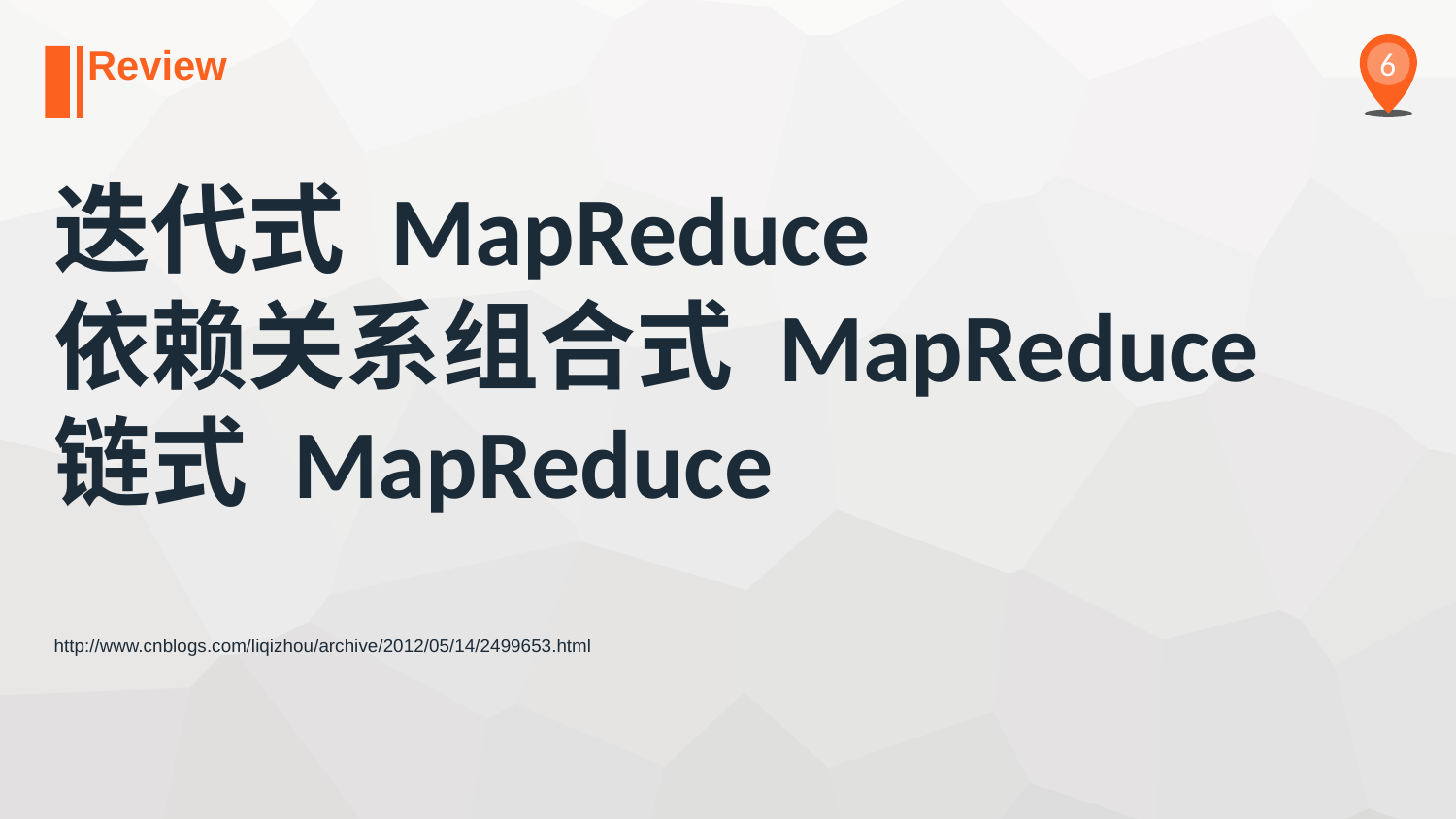

Review
6

迭代式 MapReduce
依赖关系组合式 MapReduce
链式 MapReduce

http://www.cnblogs.com/liqizhou/archive/2012/05/14/2499653.html